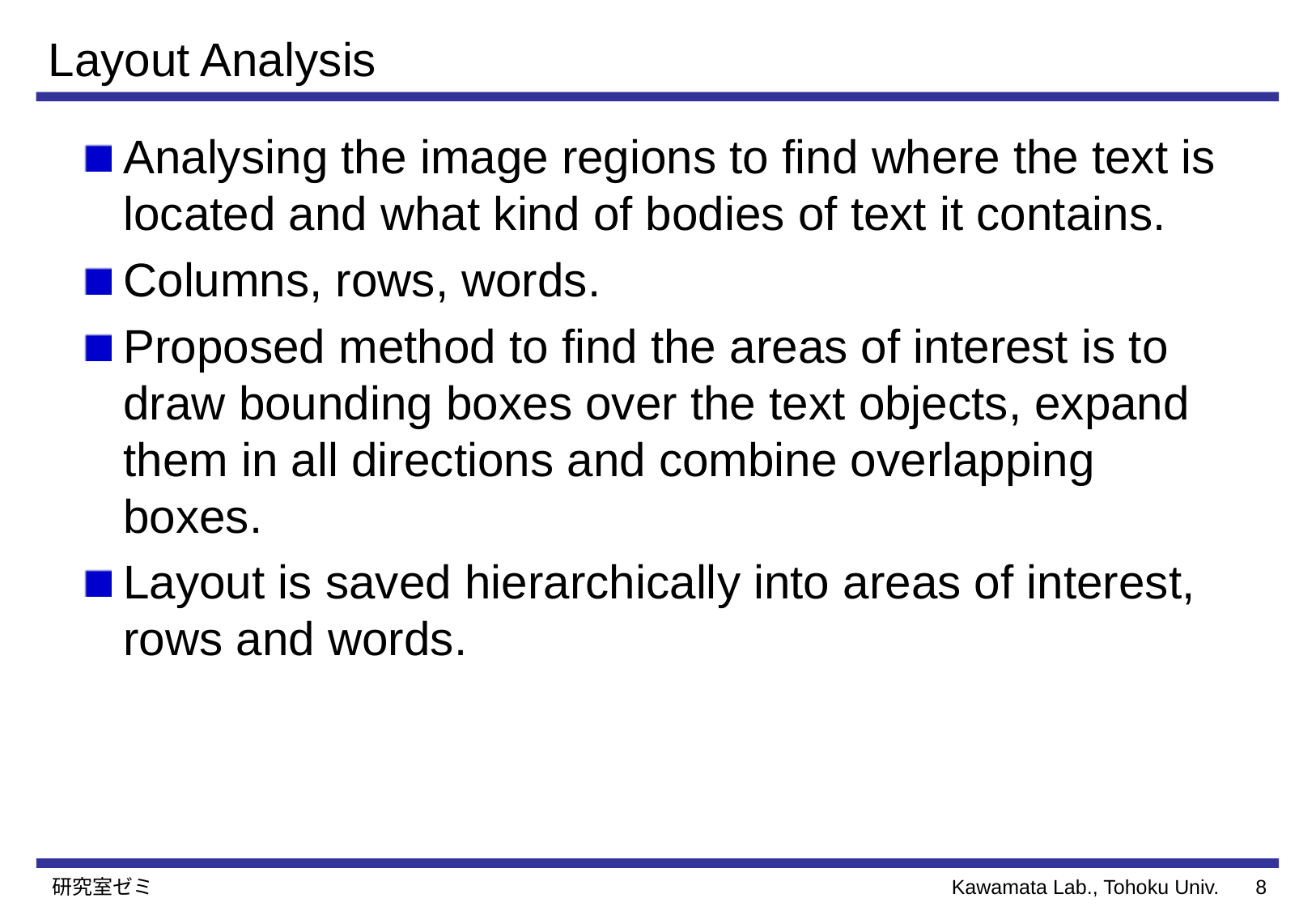

# Layout Analysis
Analysing the image regions to find where the text is located and what kind of bodies of text it contains.
Columns, rows, words.
Proposed method to find the areas of interest is to draw bounding boxes over the text objects, expand them in all directions and combine overlapping  boxes.
Layout is saved hierarchically into areas of interest, rows and words.
研究室ゼミ
8